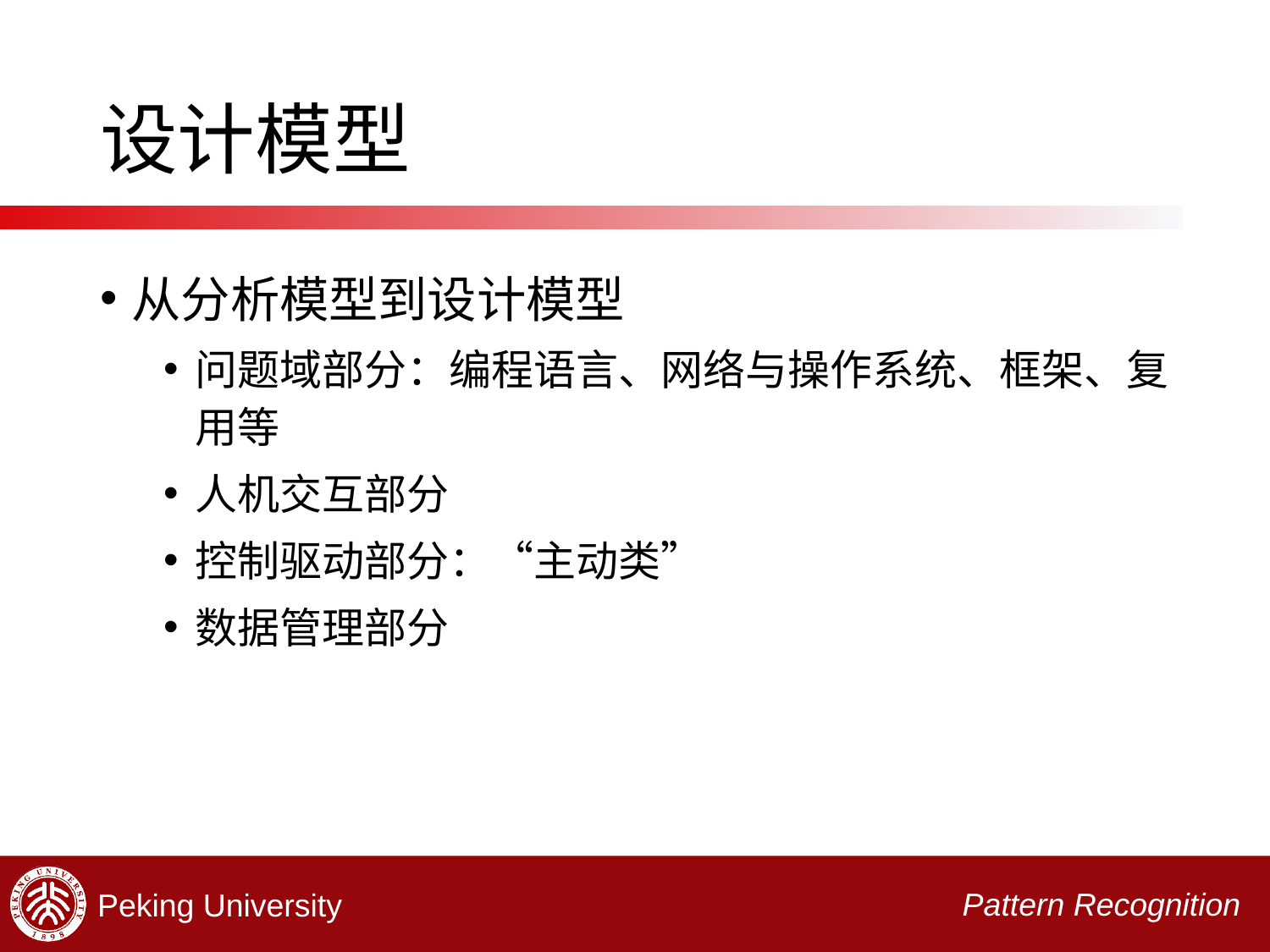

# 设计模型
从分析模型到设计模型
问题域部分：编程语言、网络与操作系统、框架、复用等
人机交互部分
控制驱动部分：“主动类”
数据管理部分